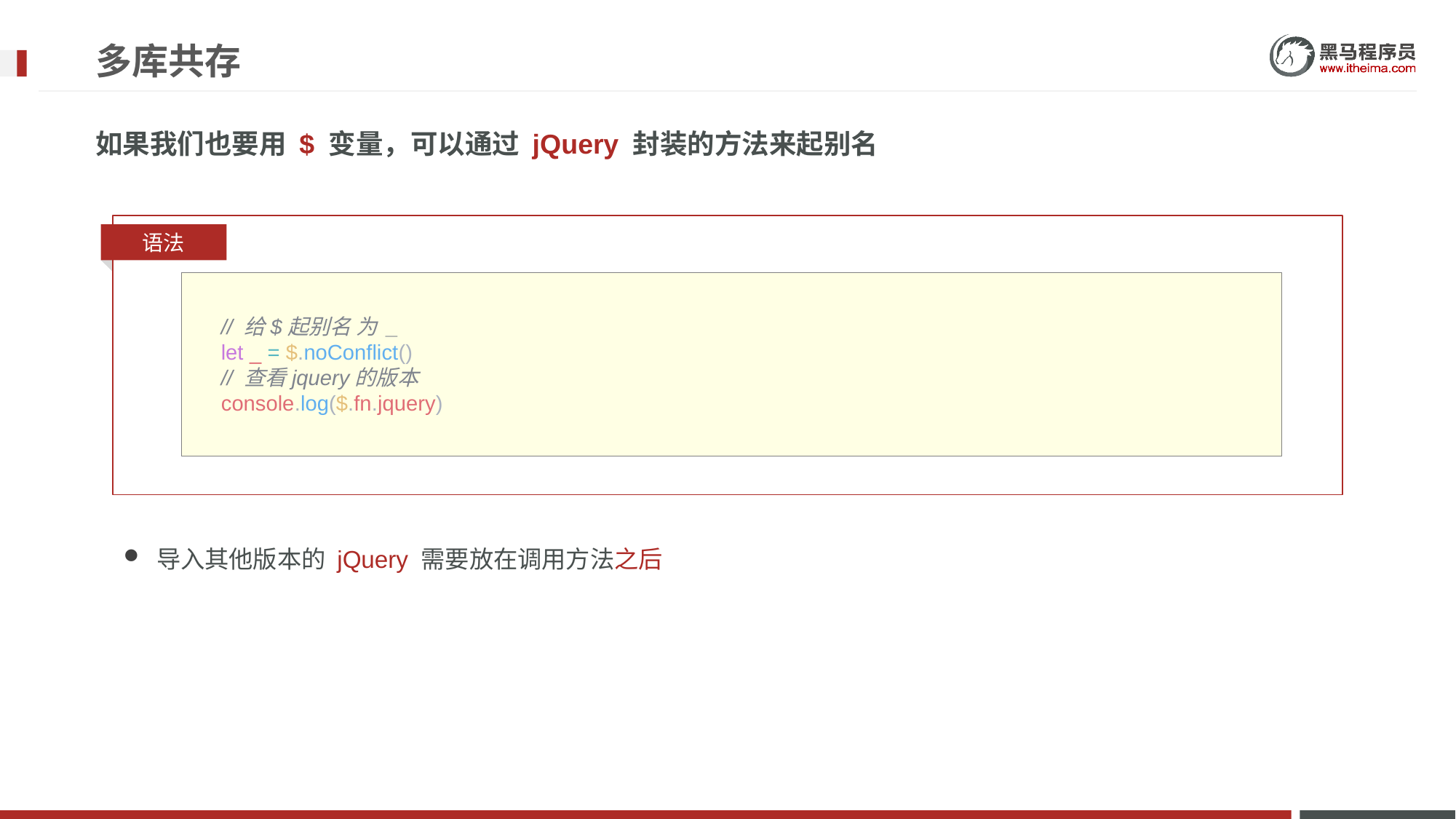

# 多库共存
如果我们也要用 $ 变量，可以通过 jQuery 封装的方法来起别名

语法

      // 给$起别名 为 _
      let _ = $.noConflict()
      // 查看jquery的版本
      console.log($.fn.jquery)
导入其他版本的 jQuery 需要放在调用方法之后